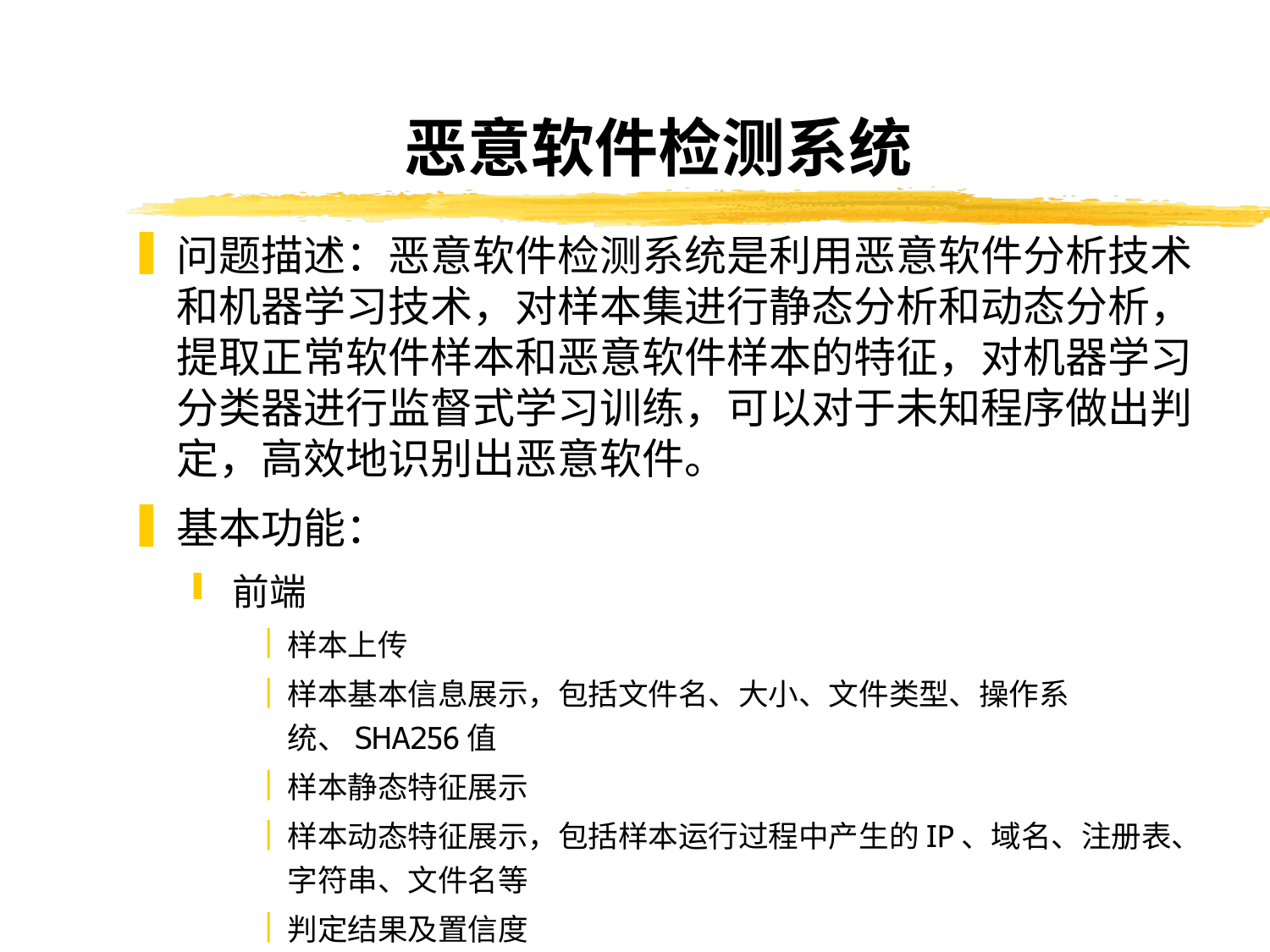

# 恶意软件检测系统
问题描述：恶意软件检测系统是利用恶意软件分析技术和机器学习技术，对样本集进行静态分析和动态分析，提取正常软件样本和恶意软件样本的特征，对机器学习分类器进行监督式学习训练，可以对于未知程序做出判定，高效地识别出恶意软件。
基本功能：
前端
样本上传
样本基本信息展示，包括文件名、大小、文件类型、操作系统、SHA256值
样本静态特征展示
样本动态特征展示，包括样本运行过程中产生的IP、域名、注册表、字符串、文件名等
判定结果及置信度